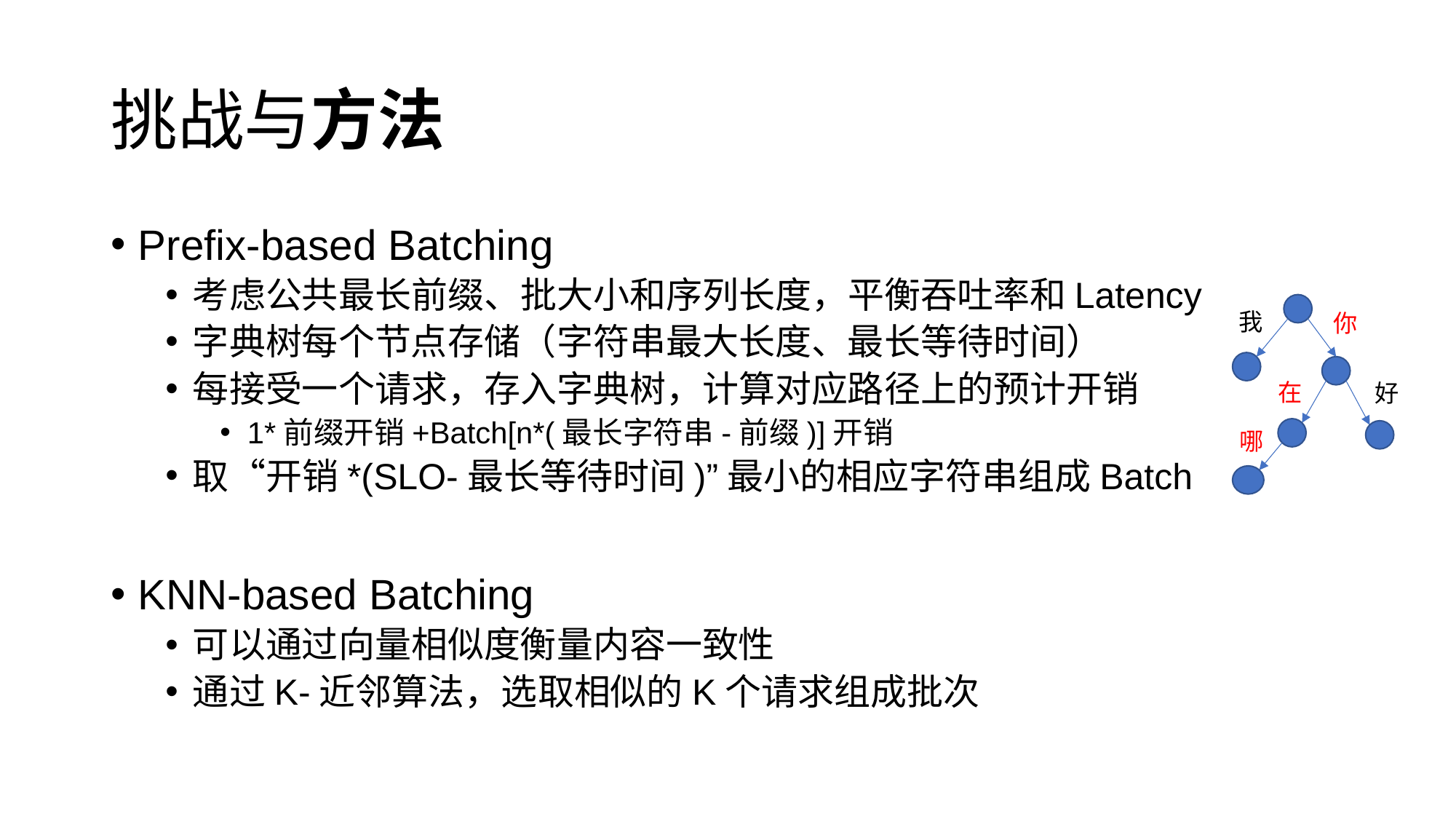

# 挑战与方法
Prefix-based Batching
考虑公共最长前缀、批大小和序列长度，平衡吞吐率和Latency
字典树每个节点存储（字符串最大长度、最长等待时间）
每接受一个请求，存入字典树，计算对应路径上的预计开销
1*前缀开销+Batch[n*(最长字符串-前缀)]开销
取“开销*(SLO-最长等待时间)”最小的相应字符串组成Batch

KNN-based Batching
可以通过向量相似度衡量内容一致性
通过K-近邻算法，选取相似的K个请求组成批次

我
你

在
好

哪